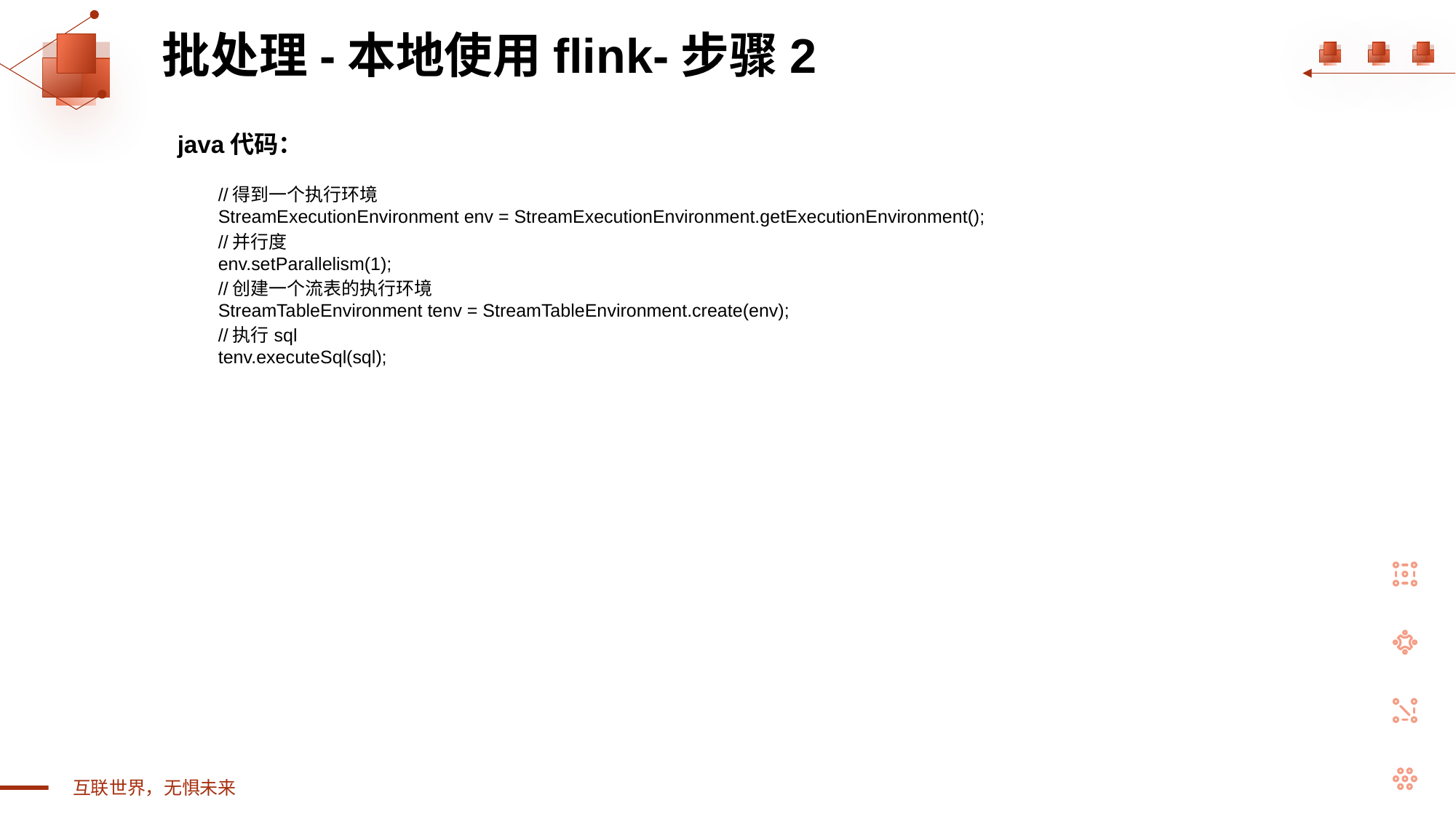

批处理-本地使用flink-步骤2
| java代码： //得到一个执行环境 StreamExecutionEnvironment env = StreamExecutionEnvironment.getExecutionEnvironment(); //并行度 env.setParallelism(1); //创建一个流表的执行环境 StreamTableEnvironment tenv = StreamTableEnvironment.create(env); //执行sql tenv.executeSql(sql); |
| --- |
|  |